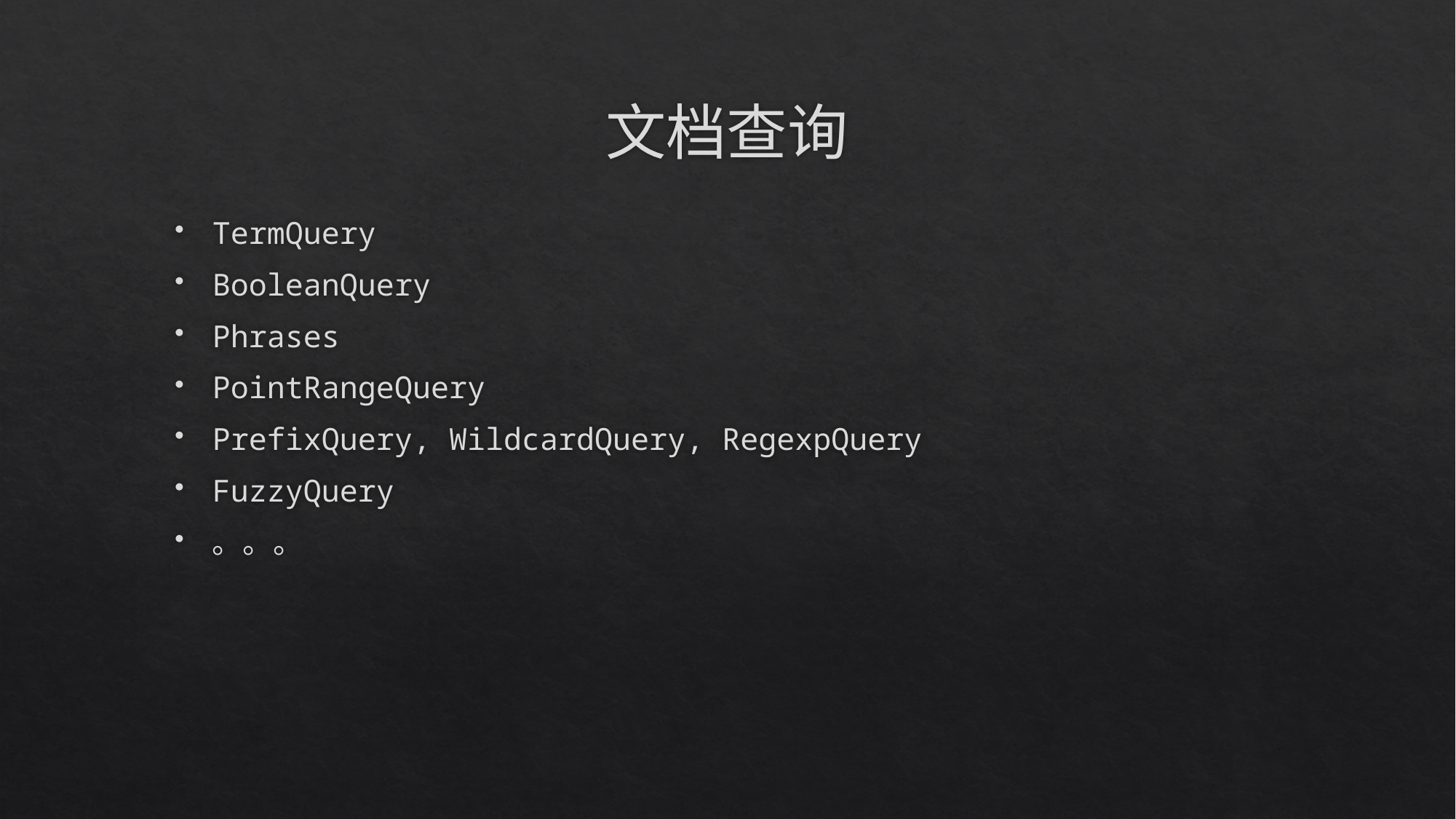

# 文档查询
TermQuery
BooleanQuery
Phrases
PointRangeQuery
PrefixQuery, WildcardQuery, RegexpQuery
FuzzyQuery
。。。